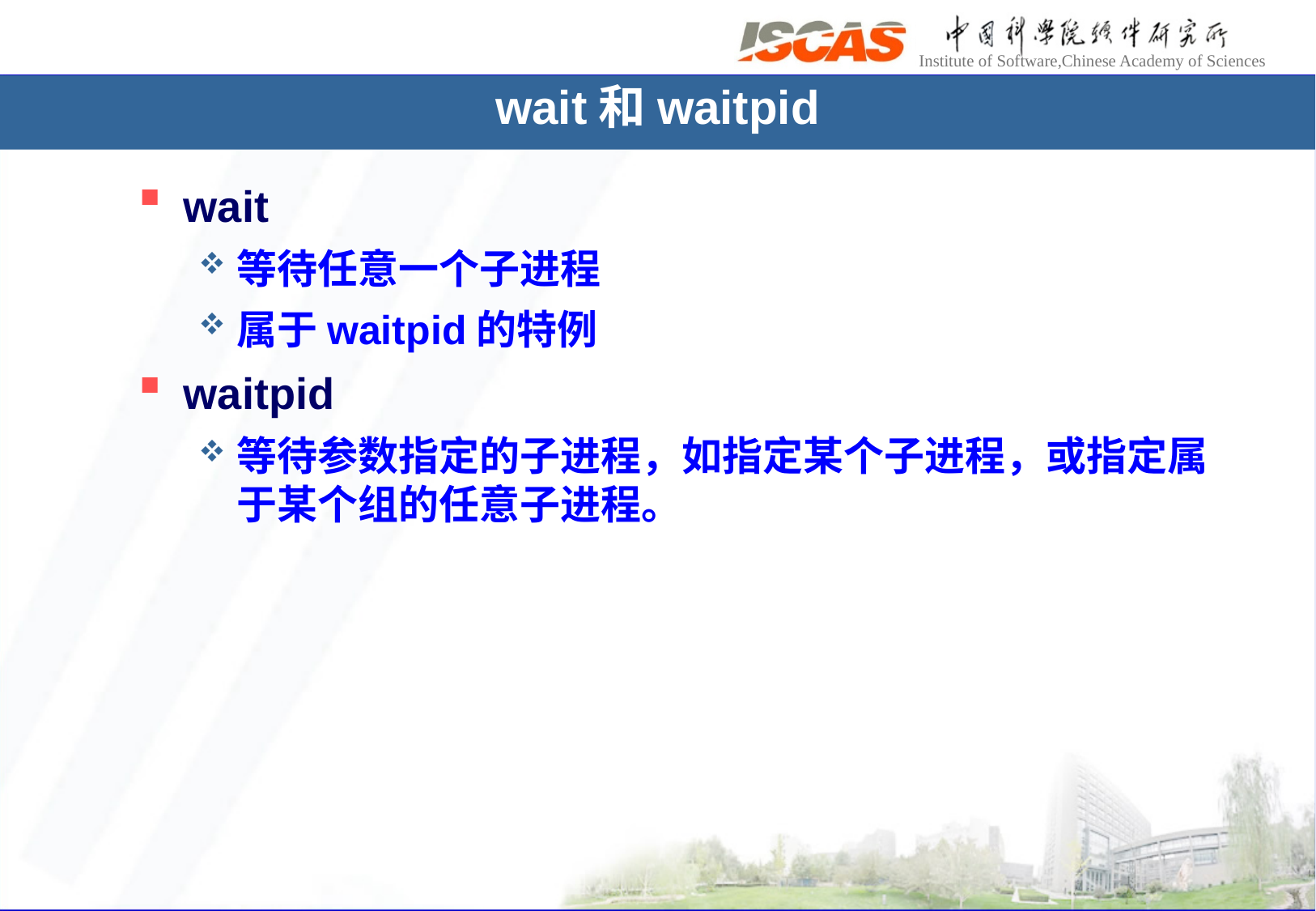

# wait和waitpid
wait
等待任意一个子进程
属于waitpid的特例
waitpid
等待参数指定的子进程，如指定某个子进程，或指定属于某个组的任意子进程。